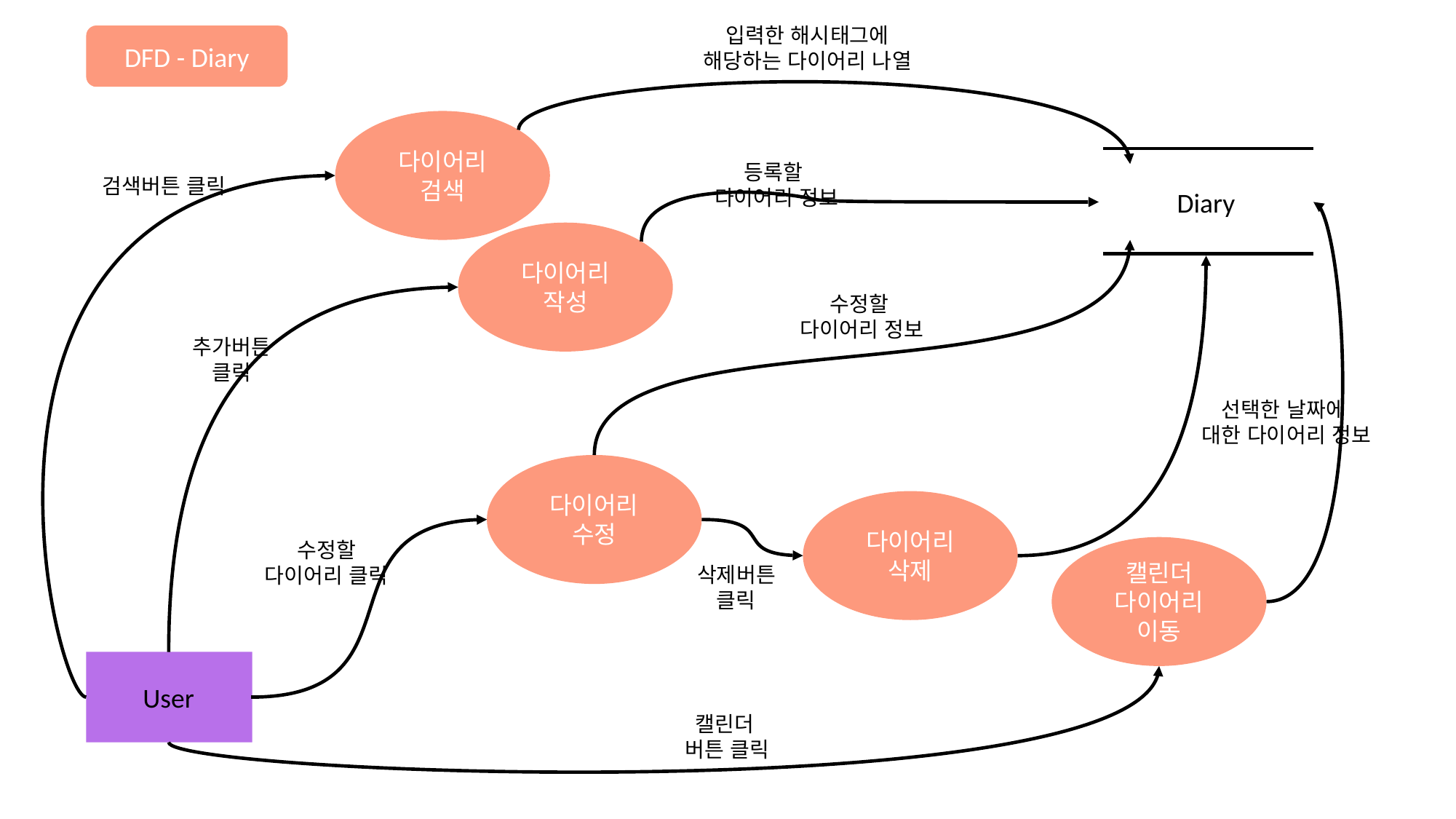

입력한 해시태그에
해당하는 다이어리 나열
DFD - Diary
다이어리 검색
Diary
등록할
다이어리 정보
검색버튼 클릭
다이어리 작성
수정할
다이어리 정보
추가버튼
클릭
선택한 날짜에
대한 다이어리 정보
다이어리 수정
다이어리 삭제
수정할
다이어리 클릭
캘린더
다이어리 이동
삭제버튼
클릭

User
캘린더
버튼 클릭